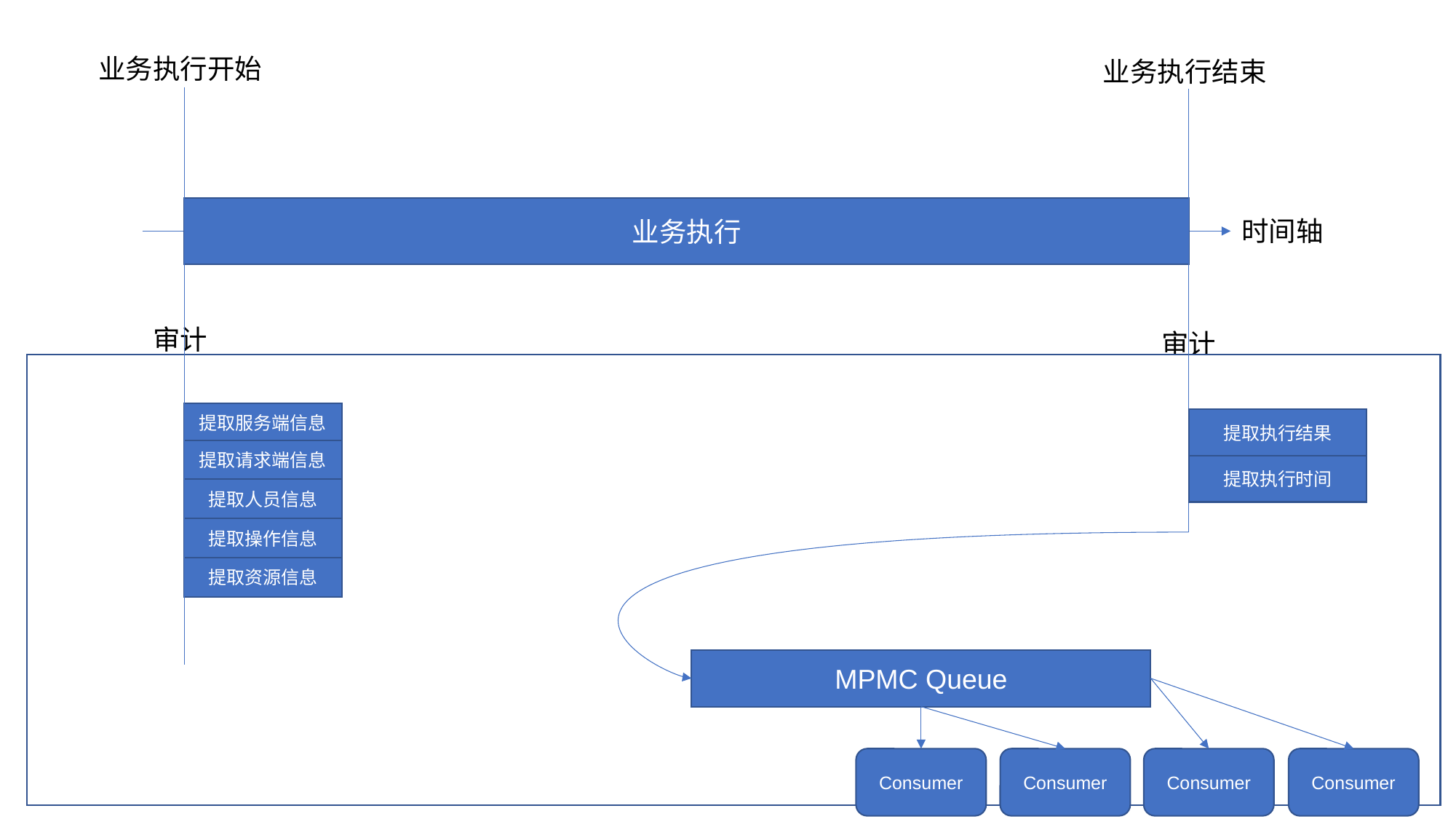

业务执行开始
业务执行结束
业务执行
时间轴
审计开始
审计完成

提取服务端信息
提取执行结果
提取请求端信息
提取执行时间
提取人员信息
提取操作信息
提取资源信息
MPMC Queue
Consumer
Consumer
Consumer
Consumer